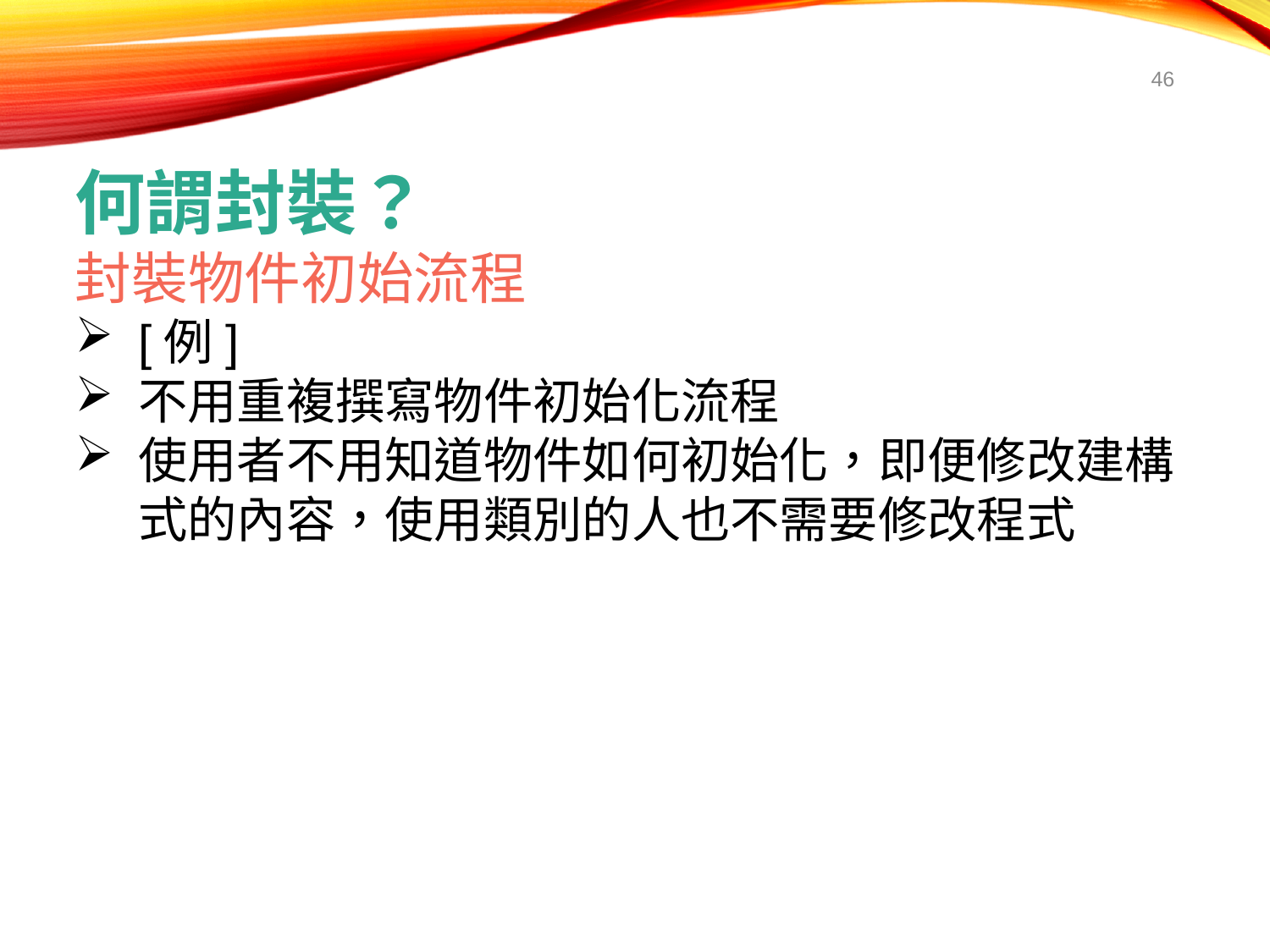

46
何謂封裝？
封裝物件初始流程
[例]
不用重複撰寫物件初始化流程
使用者不用知道物件如何初始化，即便修改建構式的內容，使用類別的人也不需要修改程式